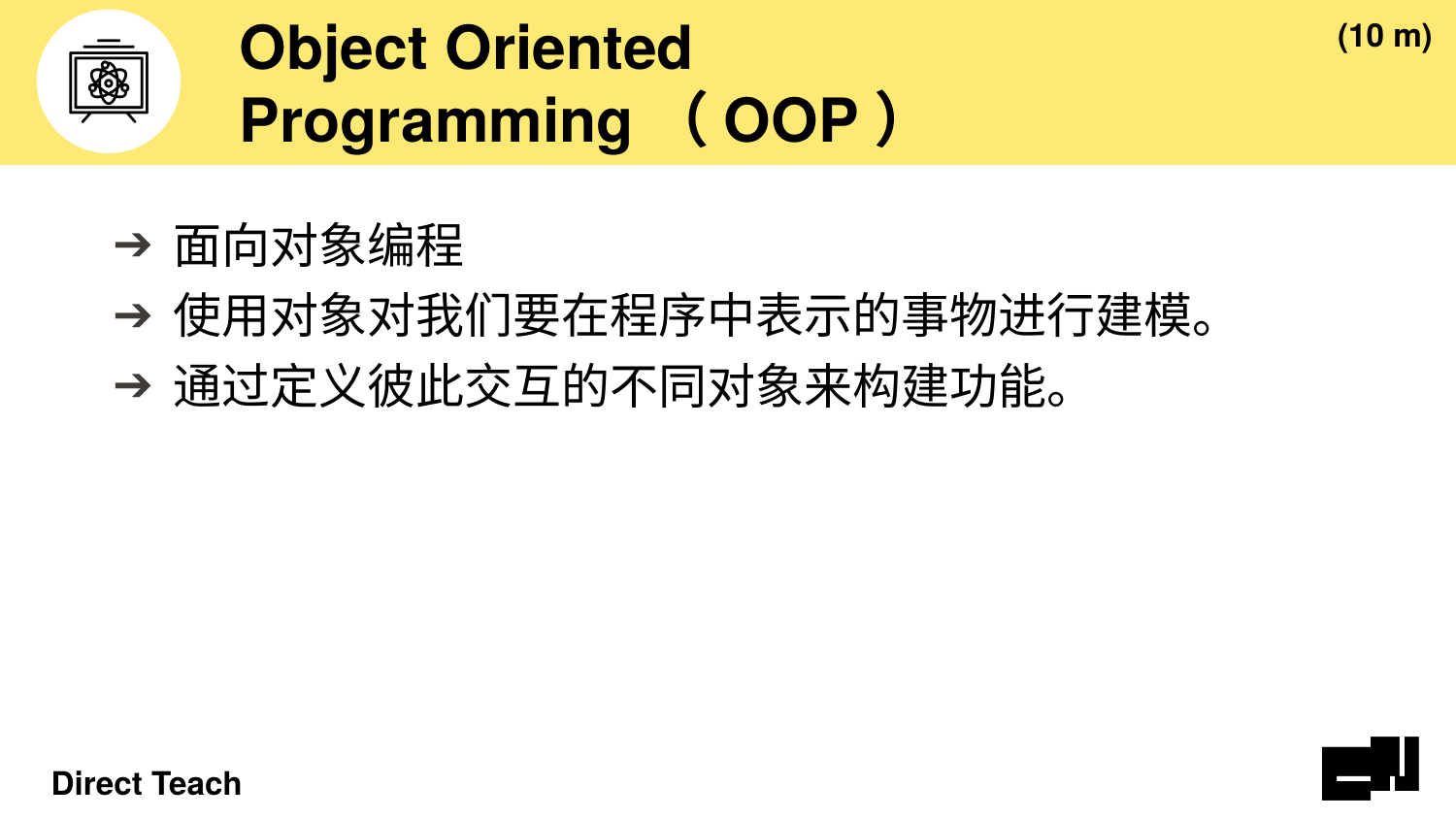

(10 m)
# Object Oriented Programming（OOP）
面向对象编程
使用对象对我们要在程序中表示的事物进行建模。
通过定义彼此交互的不同对象来构建功能。